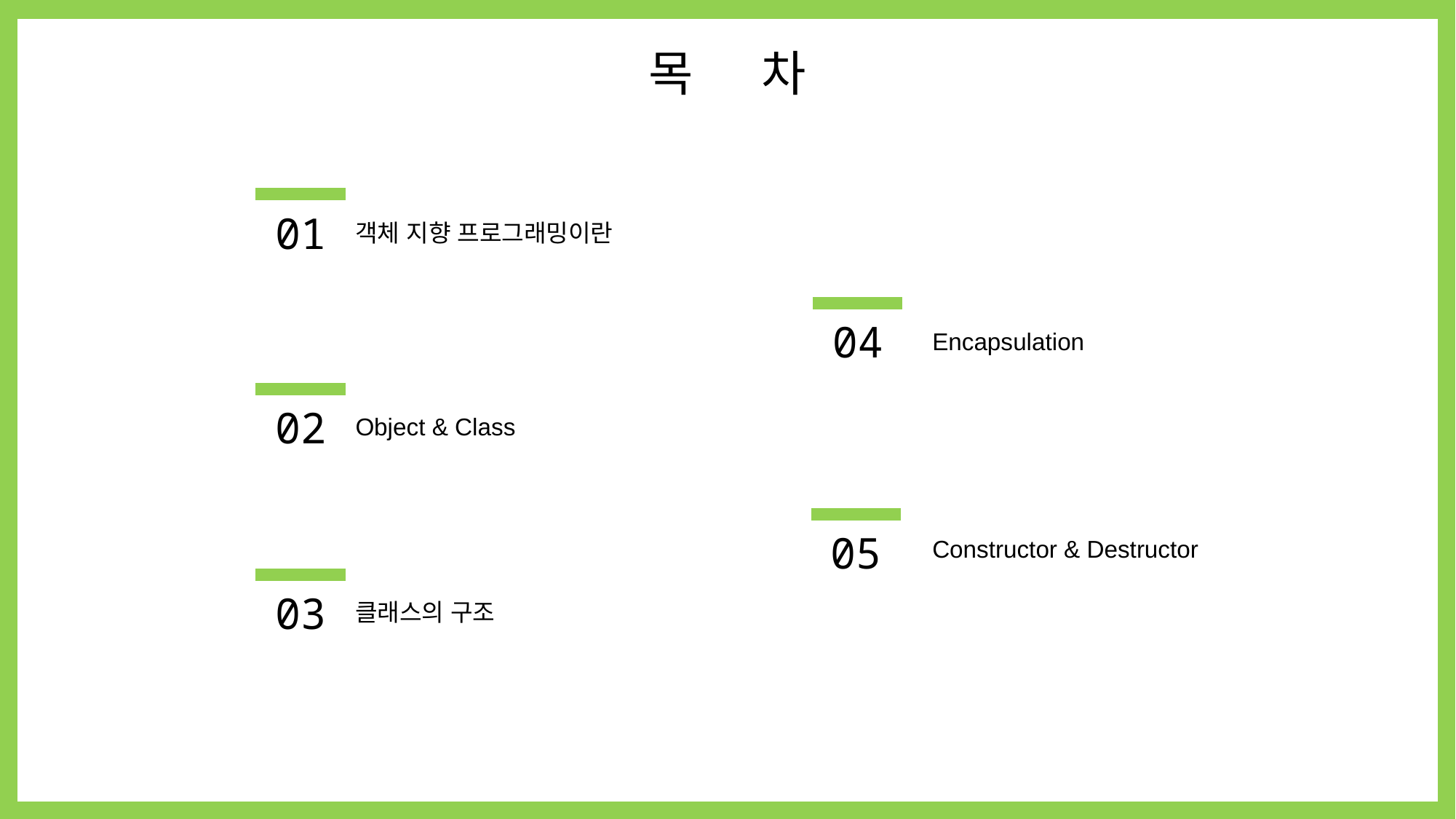

목     차

01

객체 지향 프로그래밍이란

04

Encapsulation

02

Object & Class

05

Constructor & Destructor

03

클래스의 구조